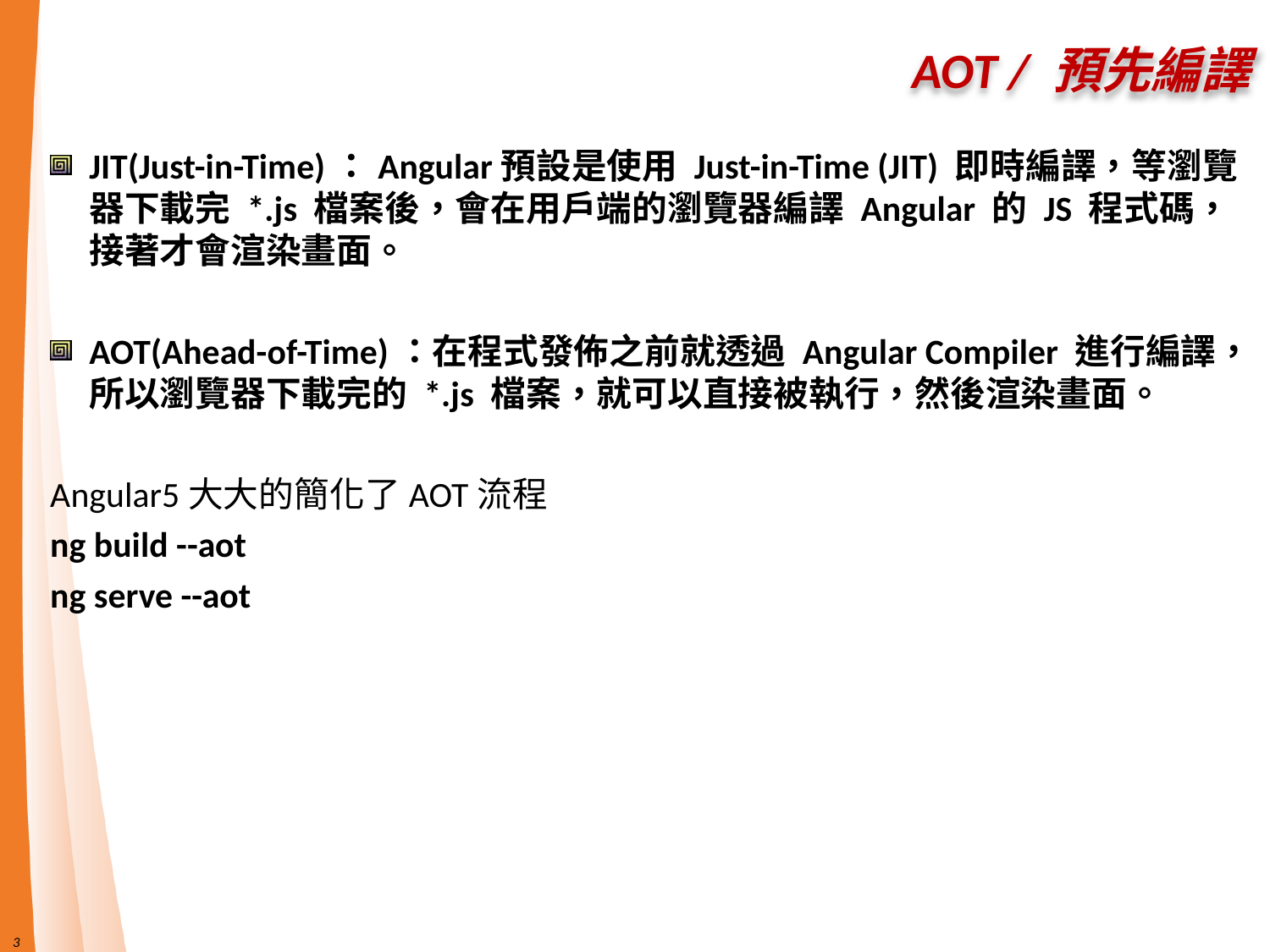

# AOT / 預先編譯
JIT(Just-in-Time)：Angular預設是使用 Just-in-Time (JIT) 即時編譯，等瀏覽器下載完 *.js 檔案後，會在用戶端的瀏覽器編譯 Angular 的 JS 程式碼，接著才會渲染畫面。

AOT(Ahead-of-Time)：在程式發佈之前就透過 Angular Compiler 進行編譯，所以瀏覽器下載完的 *.js 檔案，就可以直接被執行，然後渲染畫面。

Angular5大大的簡化了AOT流程
ng build --aot
ng serve --aot
3